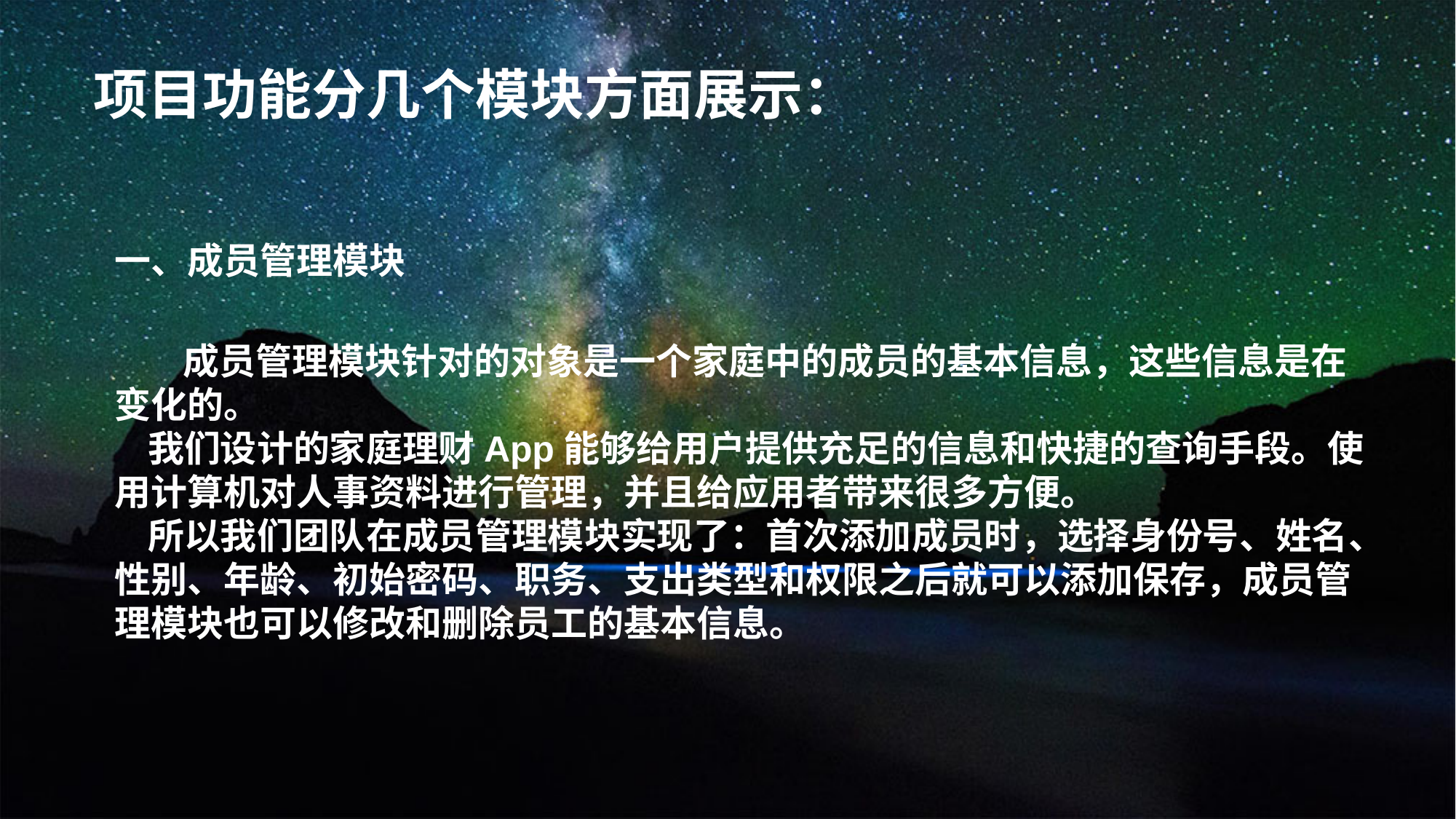

项目功能分几个模块方面展示：
一、成员管理模块
          成员管理模块针对的对象是一个家庭中的成员的基本信息，这些信息是在变化的。
   我们设计的家庭理财App能够给用户提供充足的信息和快捷的查询手段。使用计算机对人事资料进行管理，并且给应用者带来很多方便。
   所以我们团队在成员管理模块实现了：首次添加成员时，选择身份号、姓名、性别、年龄、初始密码、职务、支出类型和权限之后就可以添加保存，成员管理模块也可以修改和删除员工的基本信息。